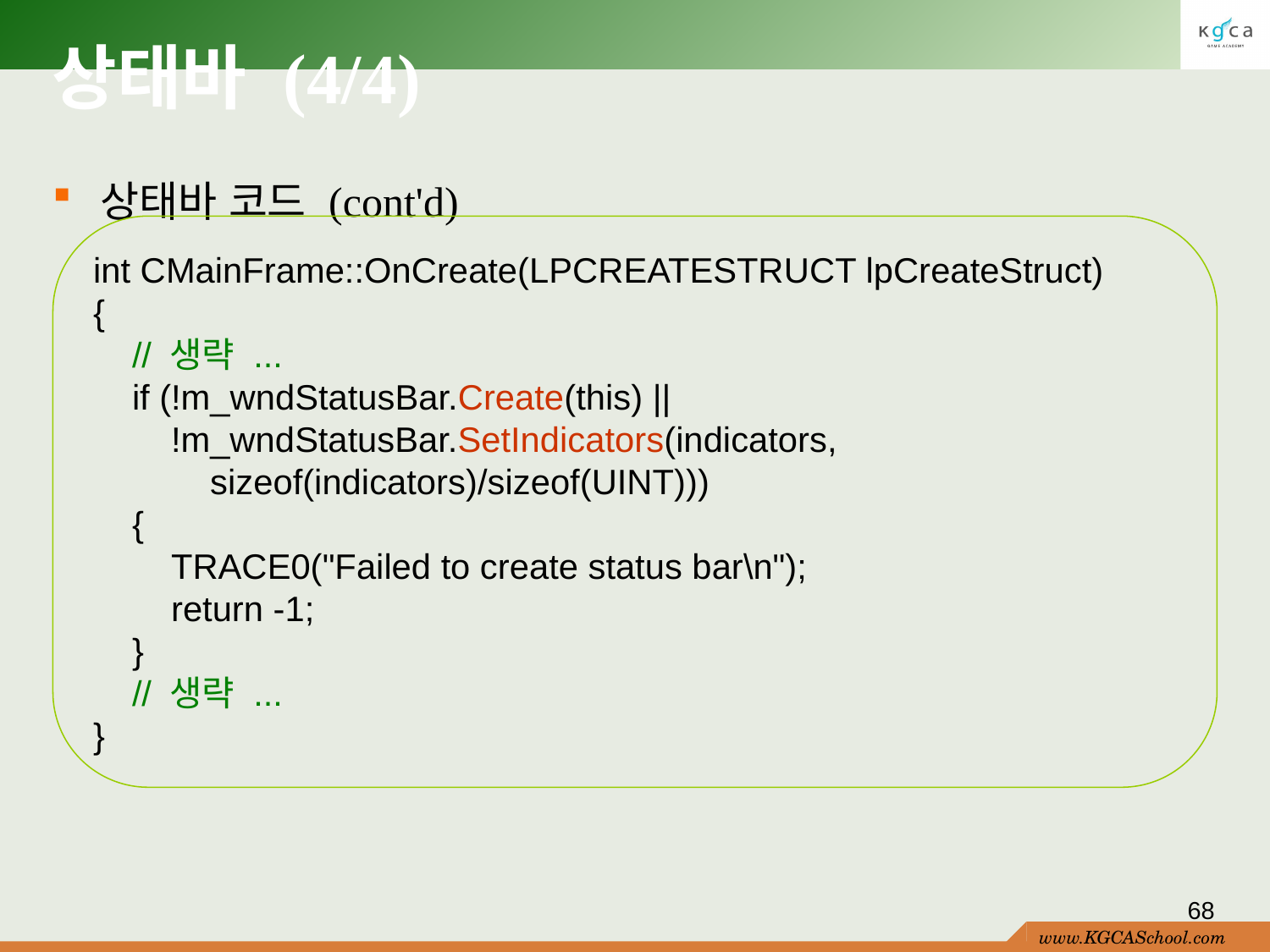

# 상태바 (4/4)
상태바 코드 (cont'd)
int CMainFrame::OnCreate(LPCREATESTRUCT lpCreateStruct)
{
    // 생략 ...
    if (!m_wndStatusBar.Create(this) ||
        !m_wndStatusBar.SetIndicators(indicators,
            sizeof(indicators)/sizeof(UINT)))
    {
        TRACE0("Failed to create status bar\n");
        return -1;
    }
    // 생략 ...
}
68